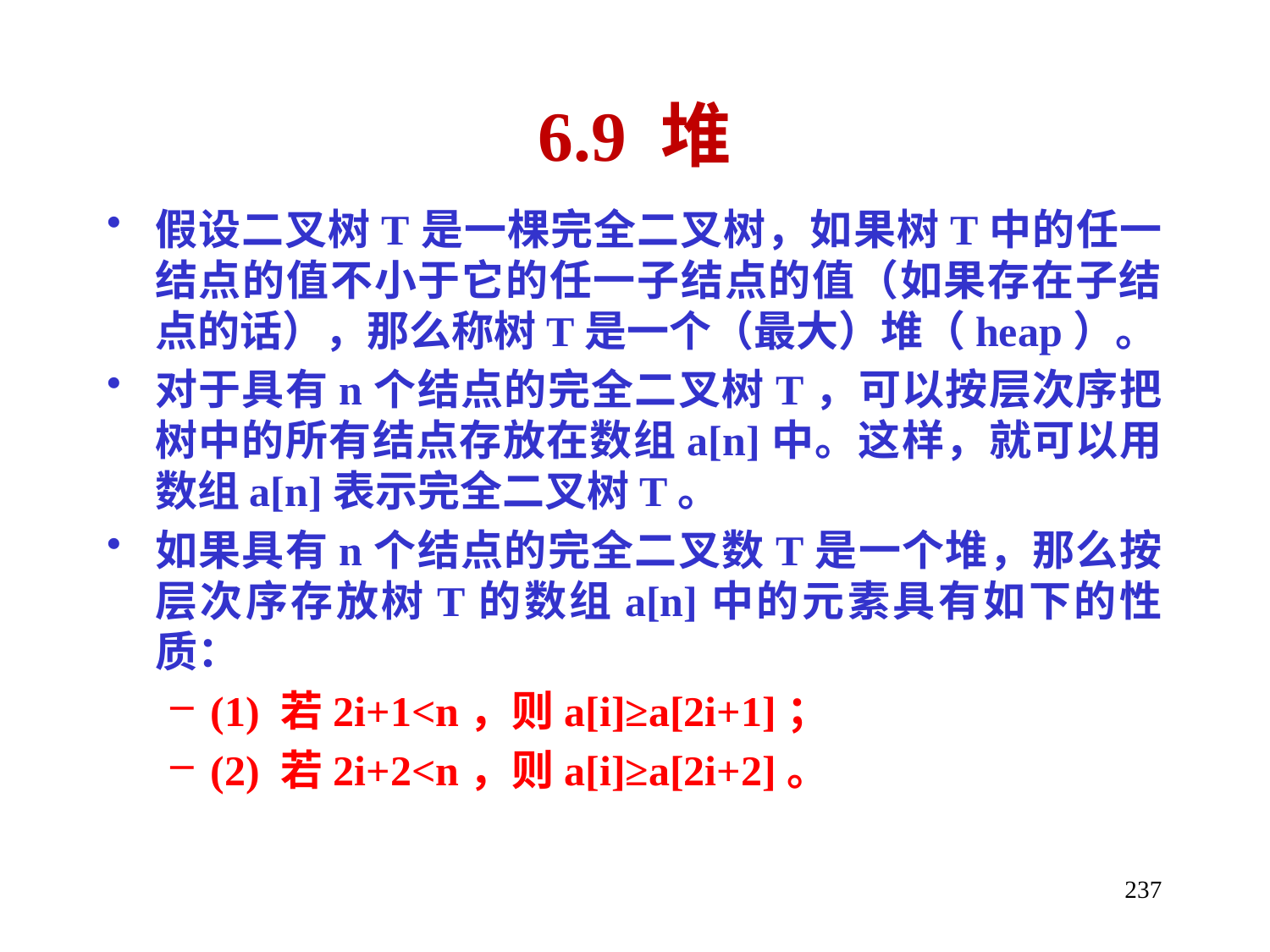

6.9 堆
假设二叉树T是一棵完全二叉树，如果树T中的任一结点的值不小于它的任一子结点的值（如果存在子结点的话），那么称树T是一个（最大）堆（heap）。
对于具有n个结点的完全二叉树T，可以按层次序把树中的所有结点存放在数组a[n]中。这样，就可以用数组a[n]表示完全二叉树T。
如果具有n个结点的完全二叉数T是一个堆，那么按层次序存放树T的数组a[n]中的元素具有如下的性质：
(1) 若2i+1<n，则a[i]≥a[2i+1]；
(2) 若2i+2<n，则a[i]≥a[2i+2]。
237